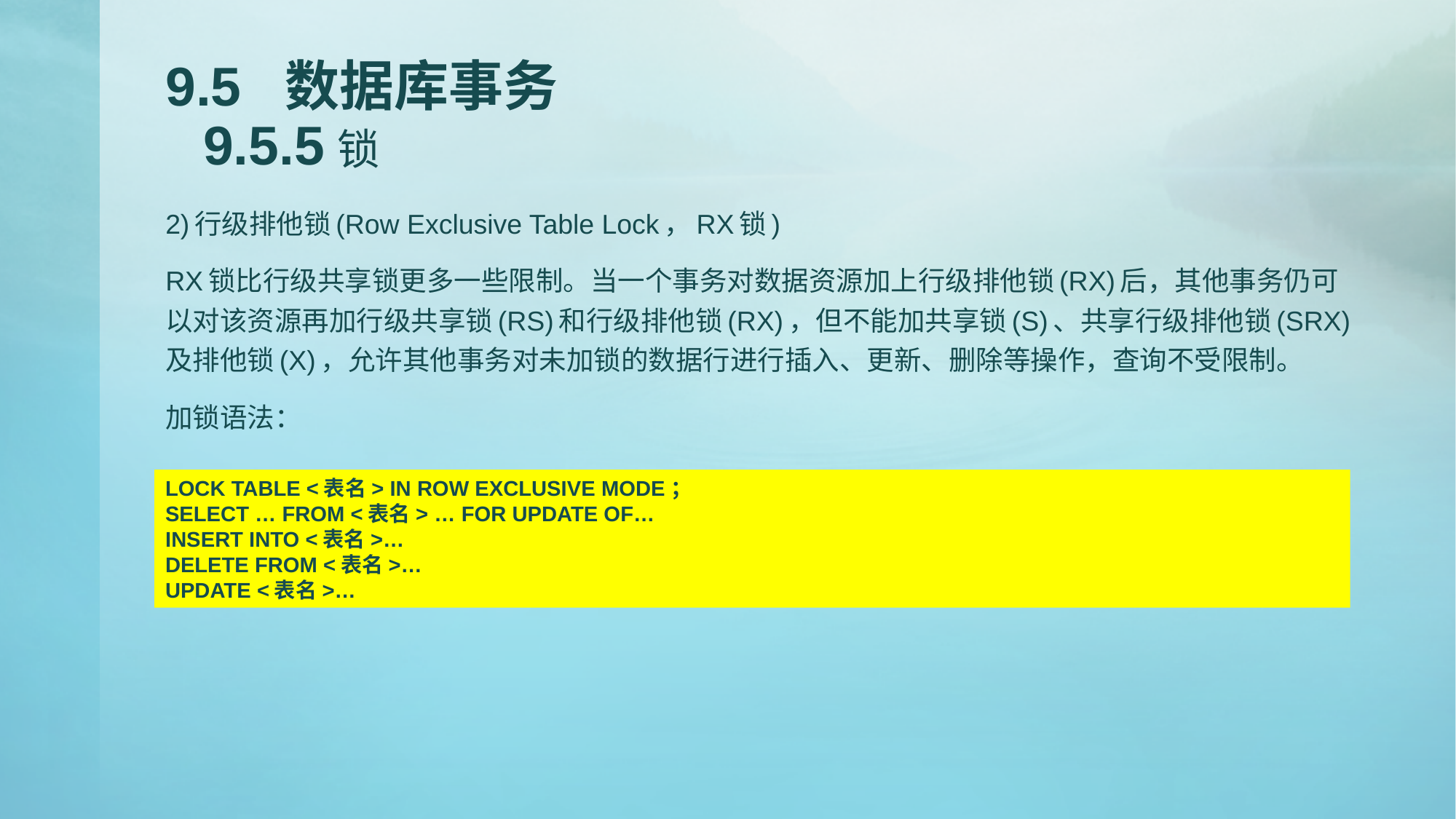

# 9.5  数据库事务 9.5.5锁
2)行级排他锁(Row Exclusive Table Lock，RX锁)
RX锁比行级共享锁更多一些限制。当一个事务对数据资源加上行级排他锁(RX)后，其他事务仍可以对该资源再加行级共享锁(RS)和行级排他锁(RX)，但不能加共享锁(S)、共享行级排他锁(SRX)及排他锁(X)，允许其他事务对未加锁的数据行进行插入、更新、删除等操作，查询不受限制。
加锁语法：
LOCK TABLE <表名> IN ROW EXCLUSIVE MODE；
SELECT … FROM <表名> … FOR UPDATE OF…
INSERT INTO <表名>…
DELETE FROM <表名>…
UPDATE <表名>…